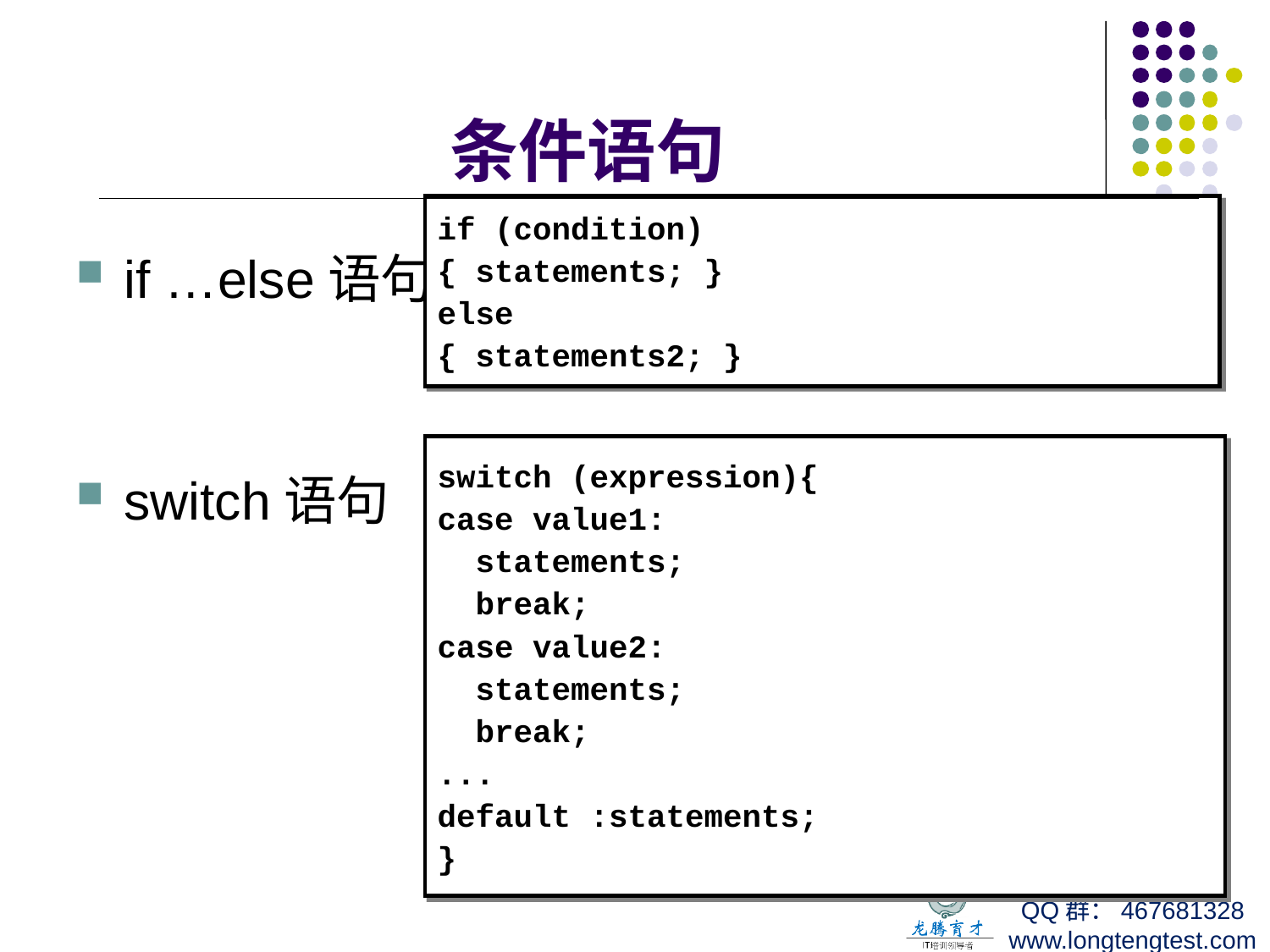

# 条件语句
if (condition)
{ statements; }
else
{ statements2; }
if …else语句

switch语句
switch (expression){
case value1:
  statements;
  break;
case value2:
  statements;
  break;
...
default :statements;
}